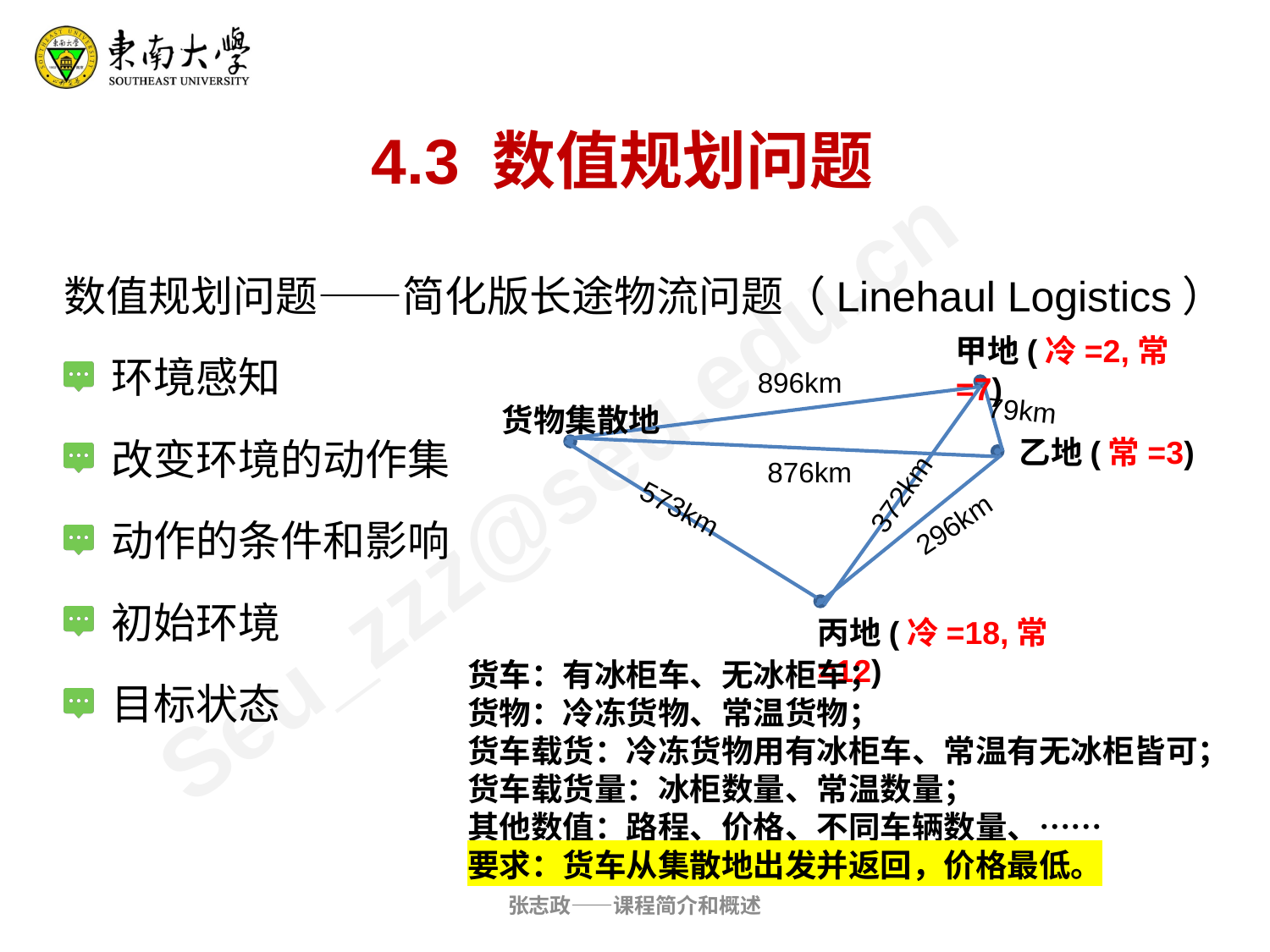

4.3 数值规划问题
数值规划问题——简化版长途物流问题（Linehaul Logistics）
环境感知
改变环境的动作集
动作的条件和影响
初始环境
目标状态
甲地(冷=2,常=7)
896km

79km
货物集散地
乙地(常=3)

876km
372km
573km
296km

丙地(冷=18,常=12)
货车：有冰柜车、无冰柜车；
货物：冷冻货物、常温货物；
货车载货：冷冻货物用有冰柜车、常温有无冰柜皆可；
货车载货量：冰柜数量、常温数量；
其他数值：路程、价格、不同车辆数量、……
要求：货车从集散地出发并返回，价格最低。

张志政——课程简介和概述
40